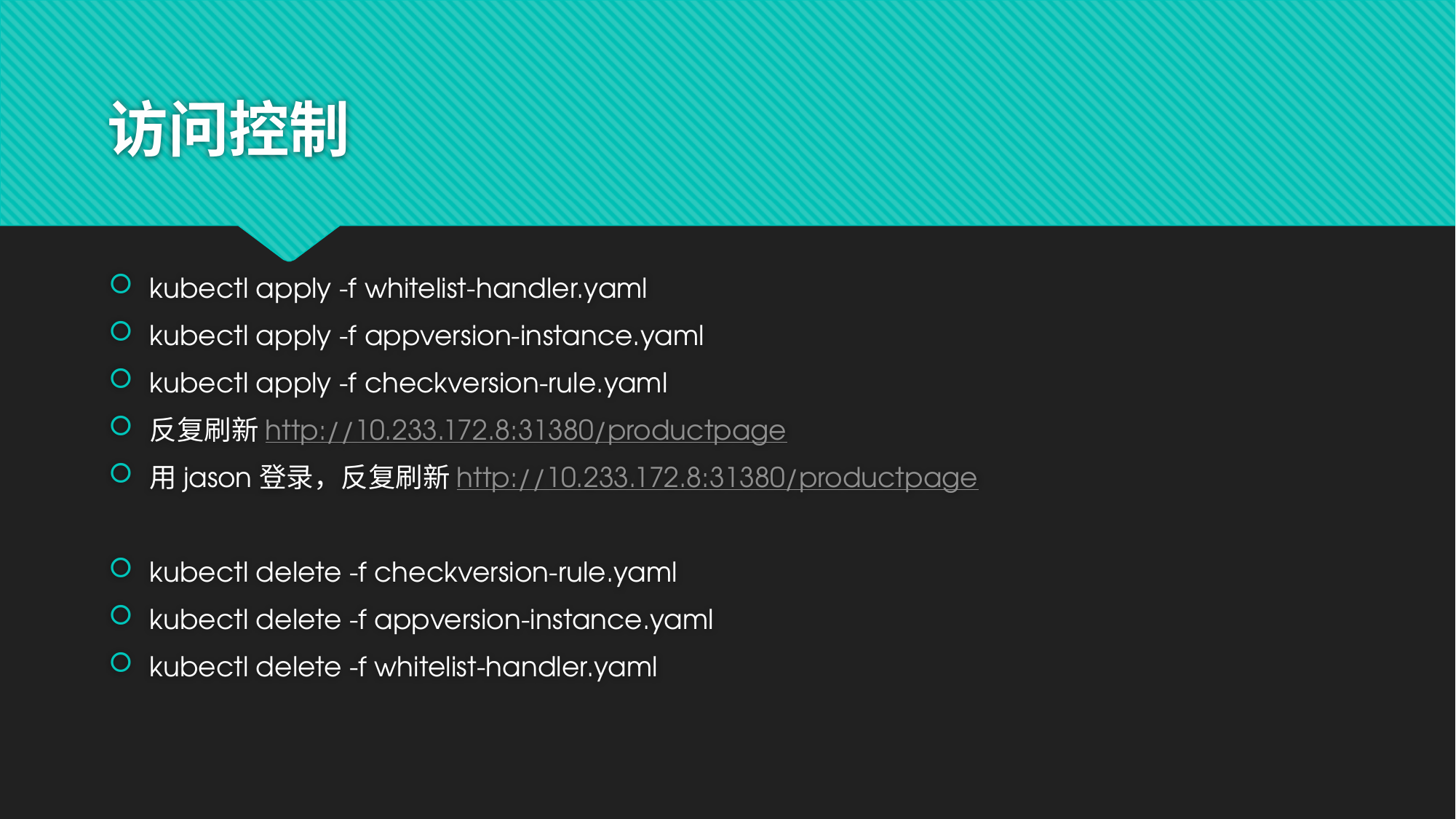

# 访问控制
kubectl apply -f whitelist-handler.yaml
kubectl apply -f appversion-instance.yaml
kubectl apply -f checkversion-rule.yaml
反复刷新http://10.233.172.8:31380/productpage
用jason登录，反复刷新http://10.233.172.8:31380/productpage

kubectl delete -f checkversion-rule.yaml
kubectl delete -f appversion-instance.yaml
kubectl delete -f whitelist-handler.yaml